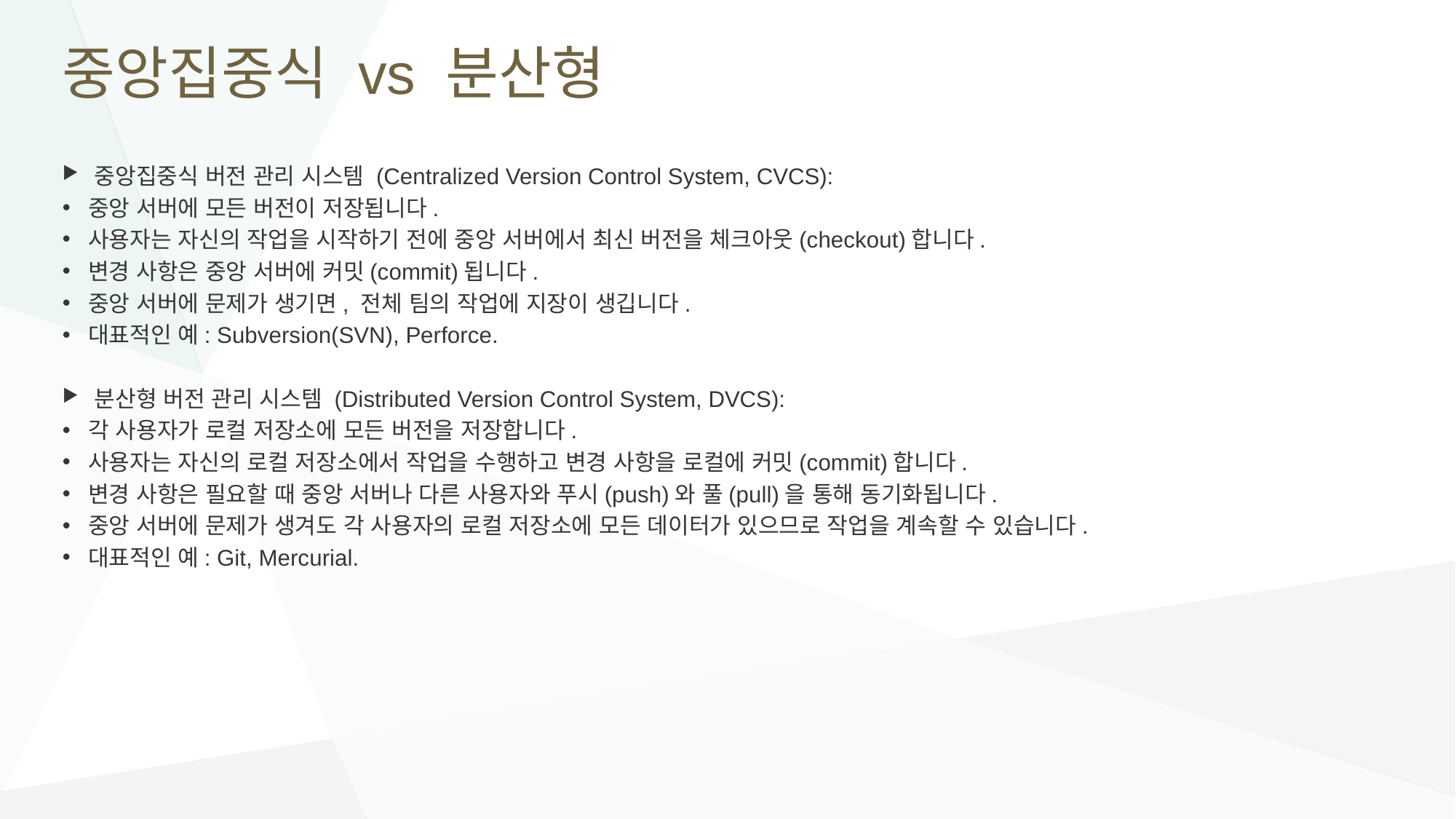

# 중앙집중식 vs 분산형
중앙집중식 버전 관리 시스템 (Centralized Version Control System, CVCS):
중앙 서버에 모든 버전이 저장됩니다.
사용자는 자신의 작업을 시작하기 전에 중앙 서버에서 최신 버전을 체크아웃(checkout)합니다.
변경 사항은 중앙 서버에 커밋(commit)됩니다.
중앙 서버에 문제가 생기면, 전체 팀의 작업에 지장이 생깁니다.
대표적인 예: Subversion(SVN), Perforce.

분산형 버전 관리 시스템 (Distributed Version Control System, DVCS):
각 사용자가 로컬 저장소에 모든 버전을 저장합니다.
사용자는 자신의 로컬 저장소에서 작업을 수행하고 변경 사항을 로컬에 커밋(commit)합니다.
변경 사항은 필요할 때 중앙 서버나 다른 사용자와 푸시(push)와 풀(pull)을 통해 동기화됩니다.
중앙 서버에 문제가 생겨도 각 사용자의 로컬 저장소에 모든 데이터가 있으므로 작업을 계속할 수 있습니다.
대표적인 예: Git, Mercurial.